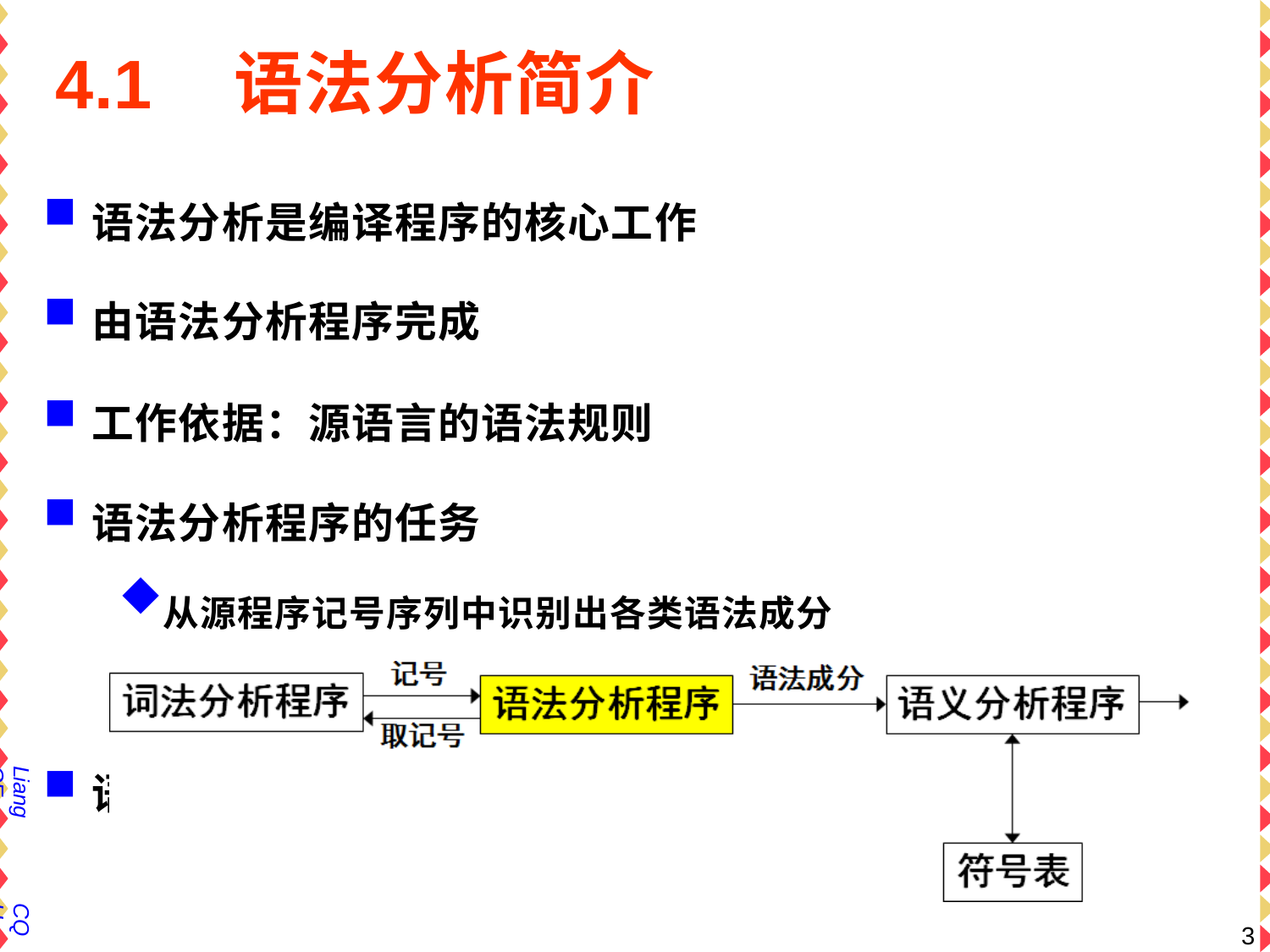

# 4.1	语法分析简介
语法分析是编译程序的核心工作
由语法分析程序完成
工作依据：源语言的语法规则
语法分析程序的任务
从源程序记号序列中识别出各类语法成分
进行语法检查
语法分析程序的地位：

Liang GE
CQU
3